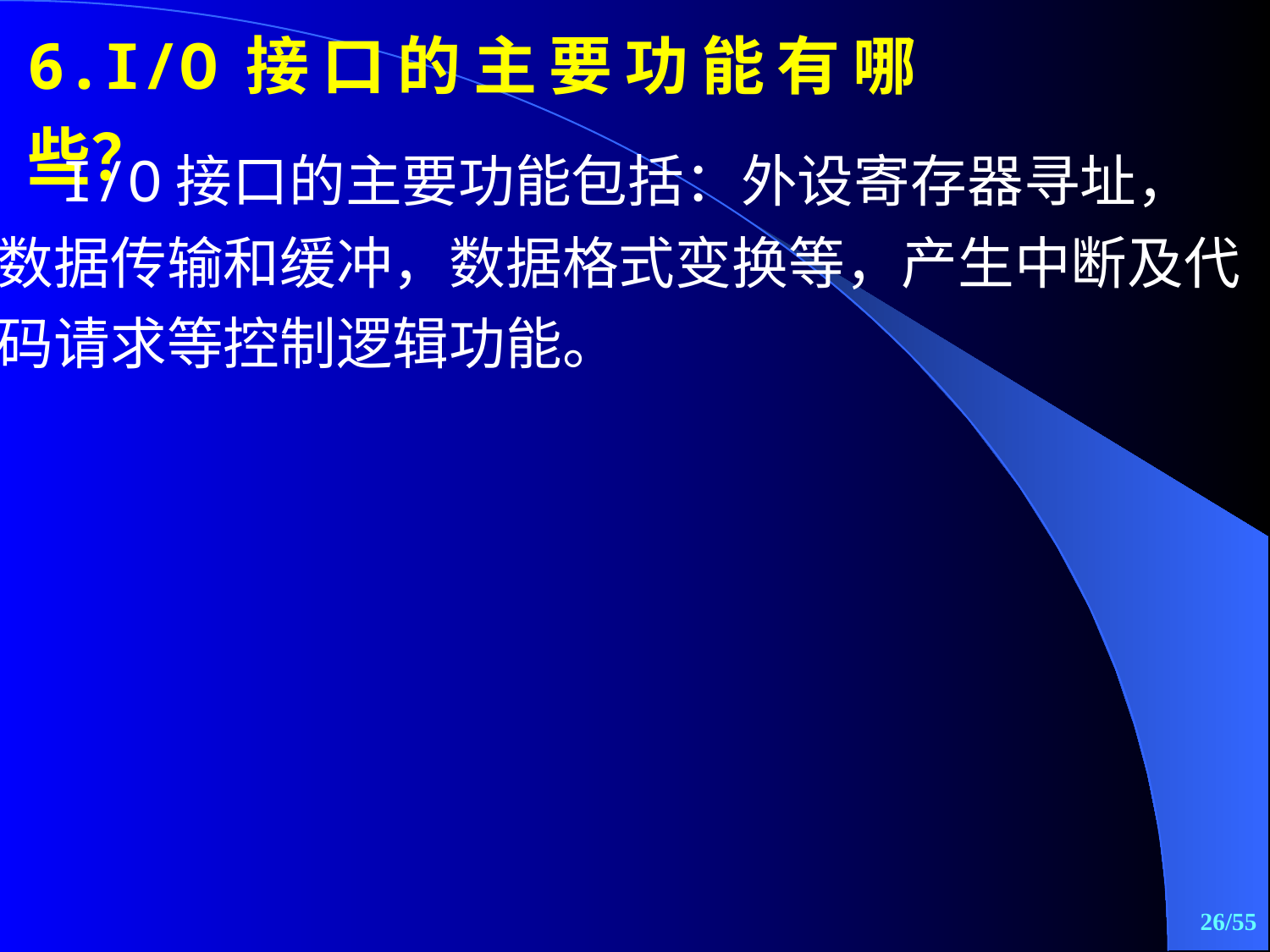

6.I/O接口的主要功能有哪些？
I/O接口的主要功能包括：外设寄存器寻址，数据传输和缓冲，数据格式变换等，产生中断及代码请求等控制逻辑功能。
26/55